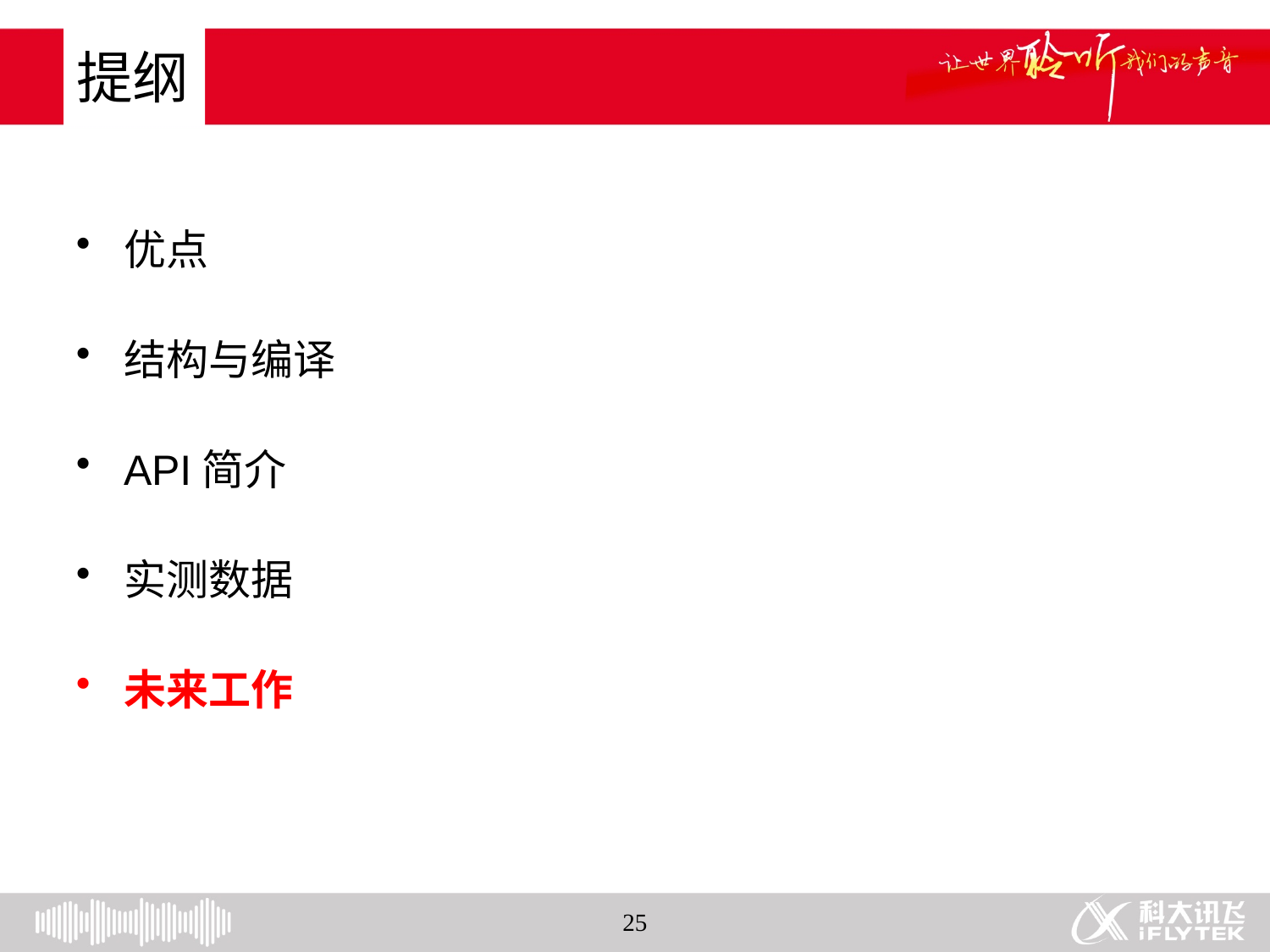

# 提纲
优点
结构与编译
API简介
实测数据
未来工作
25